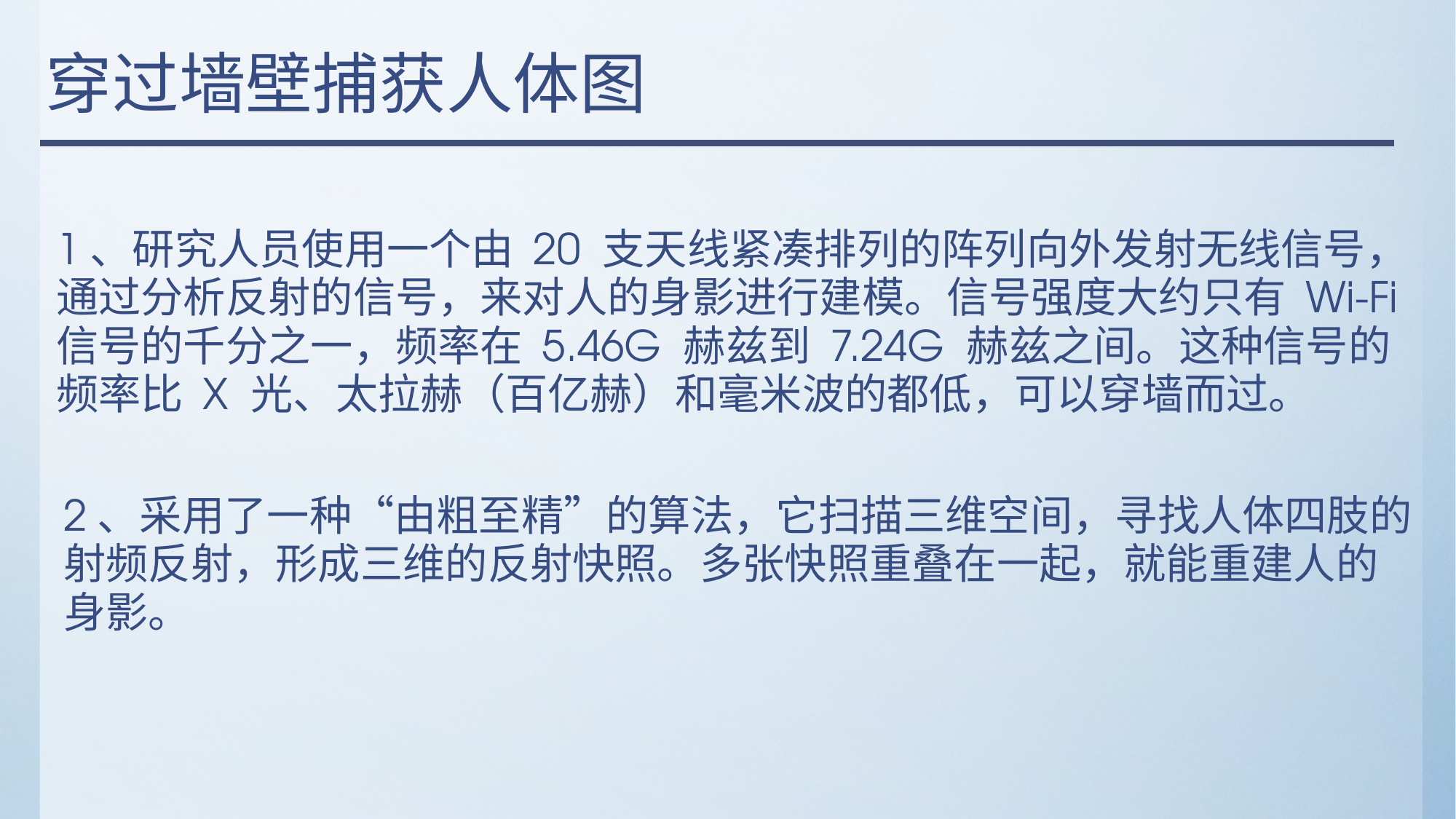

# 穿过墙壁捕获人体图
1、研究人员使用一个由 20 支天线紧凑排列的阵列向外发射无线信号，
通过分析反射的信号，来对人的身影进行建模。信号强度大约只有 Wi-Fi
信号的千分之一，频率在 5.46G 赫兹到 7.24G 赫兹之间。这种信号的
频率比 X 光、太拉赫（百亿赫）和毫米波的都低，可以穿墙而过。
2、采用了一种“由粗至精”的算法，它扫描三维空间，寻找人体四肢的
射频反射，形成三维的反射快照。多张快照重叠在一起，就能重建人的
身影。